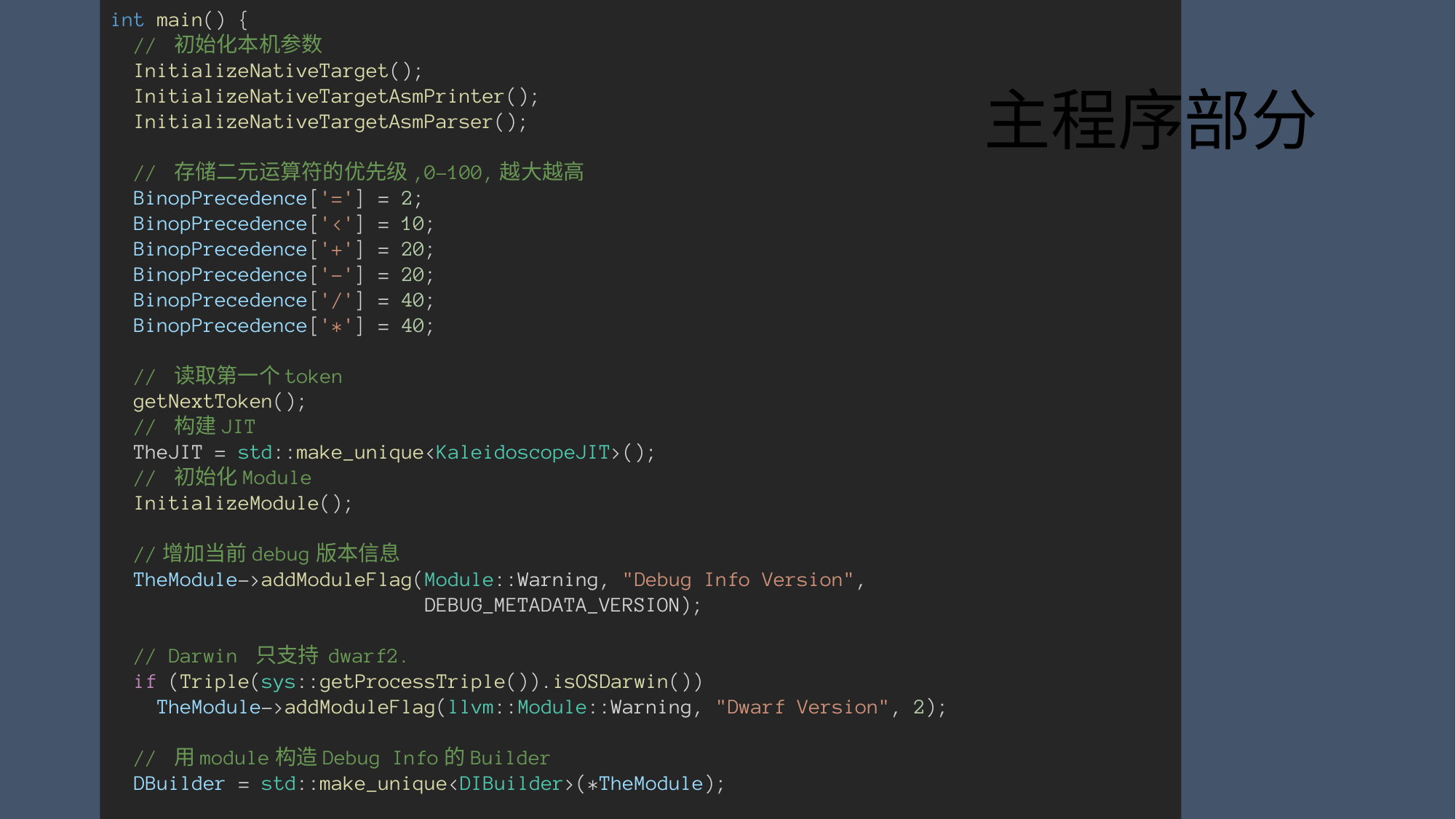

int main() {
  // 初始化本机参数
  InitializeNativeTarget();
  InitializeNativeTargetAsmPrinter();
  InitializeNativeTargetAsmParser();
  // 存储二元运算符的优先级,0-100,越大越高
  BinopPrecedence['='] = 2;
  BinopPrecedence['<'] = 10;
  BinopPrecedence['+'] = 20;
  BinopPrecedence['-'] = 20;
  BinopPrecedence['/'] = 40;
  BinopPrecedence['*'] = 40;
  // 读取第一个token
  getNextToken();
  // 构建JIT
  TheJIT = std::make_unique<KaleidoscopeJIT>();
  // 初始化Module
  InitializeModule();
  //增加当前debug版本信息
  TheModule->addModuleFlag(Module::Warning, "Debug Info Version",
                           DEBUG_METADATA_VERSION);
  // Darwin 只支持 dwarf2.
  if (Triple(sys::getProcessTriple()).isOSDarwin())
    TheModule->addModuleFlag(llvm::Module::Warning, "Dwarf Version", 2);
  // 用module构造Debug Info的Builder
  DBuilder = std::make_unique<DIBuilder>(*TheModule);
  // 创建module的编译单元
  // 从输入中获取代码是,存为fib.ks
  // 推荐使用文件的实际路径
  KSDbgInfo.TheCU = DBuilder->createCompileUnit(
      dwarf::DW_LANG_C, DBuilder->createFile("fib.ks", "."),
      "Kaleidoscope Compiler", 0, "", 0);
  // 进入程序的主循环
  MainLoop();
  // 完善debug信息
  DBuilder->finalize();
  // 打印出所有生成的代码
  TheModule->print(errs(), nullptr);
  return 0; // 程序运行完成，返回值为0
}

# 主程序部分